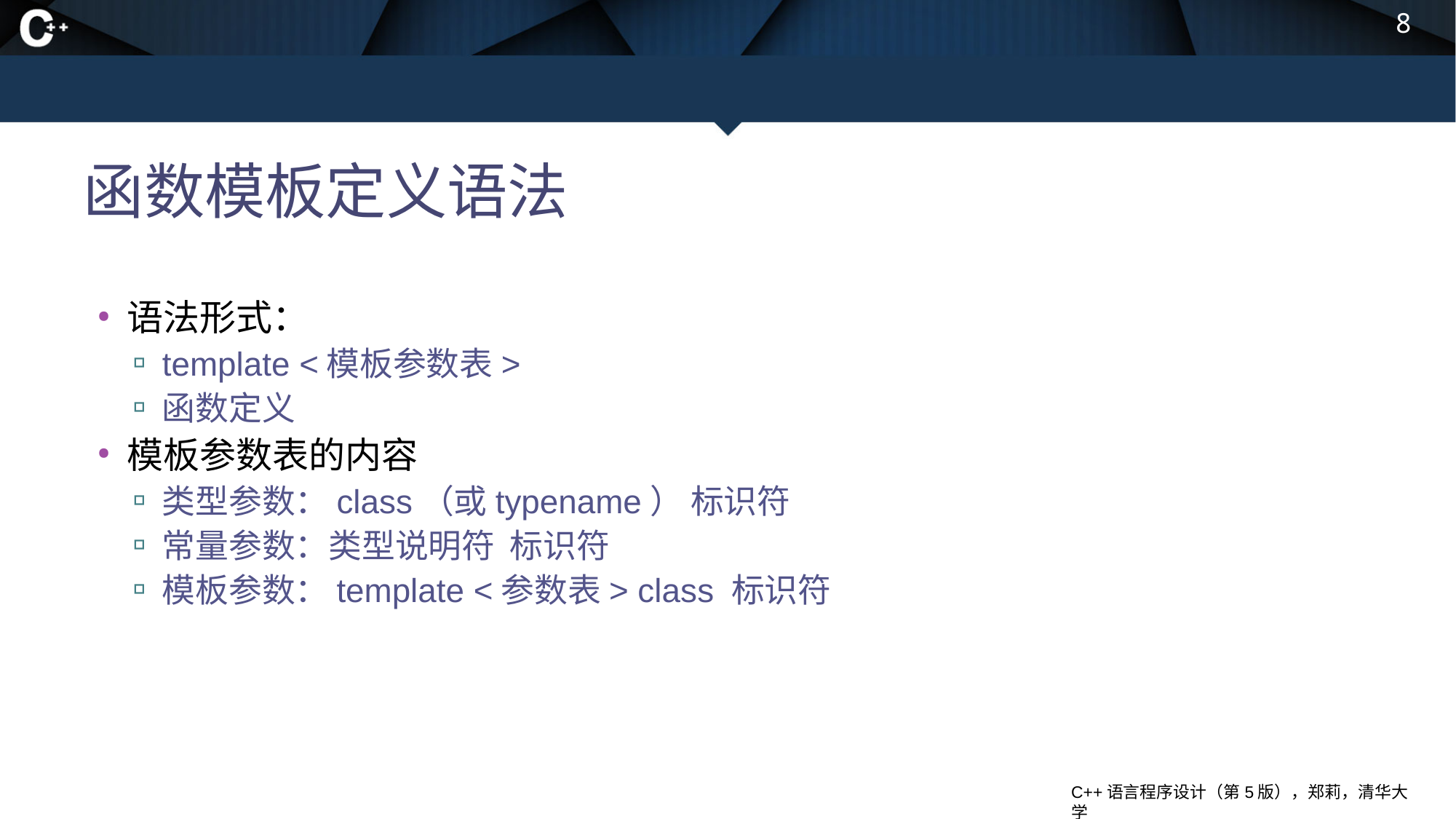

8
# 函数模板定义语法
语法形式：
template <模板参数表>
函数定义
模板参数表的内容
类型参数：class（或typename） 标识符
常量参数：类型说明符  标识符
模板参数：template <参数表> class 标识符